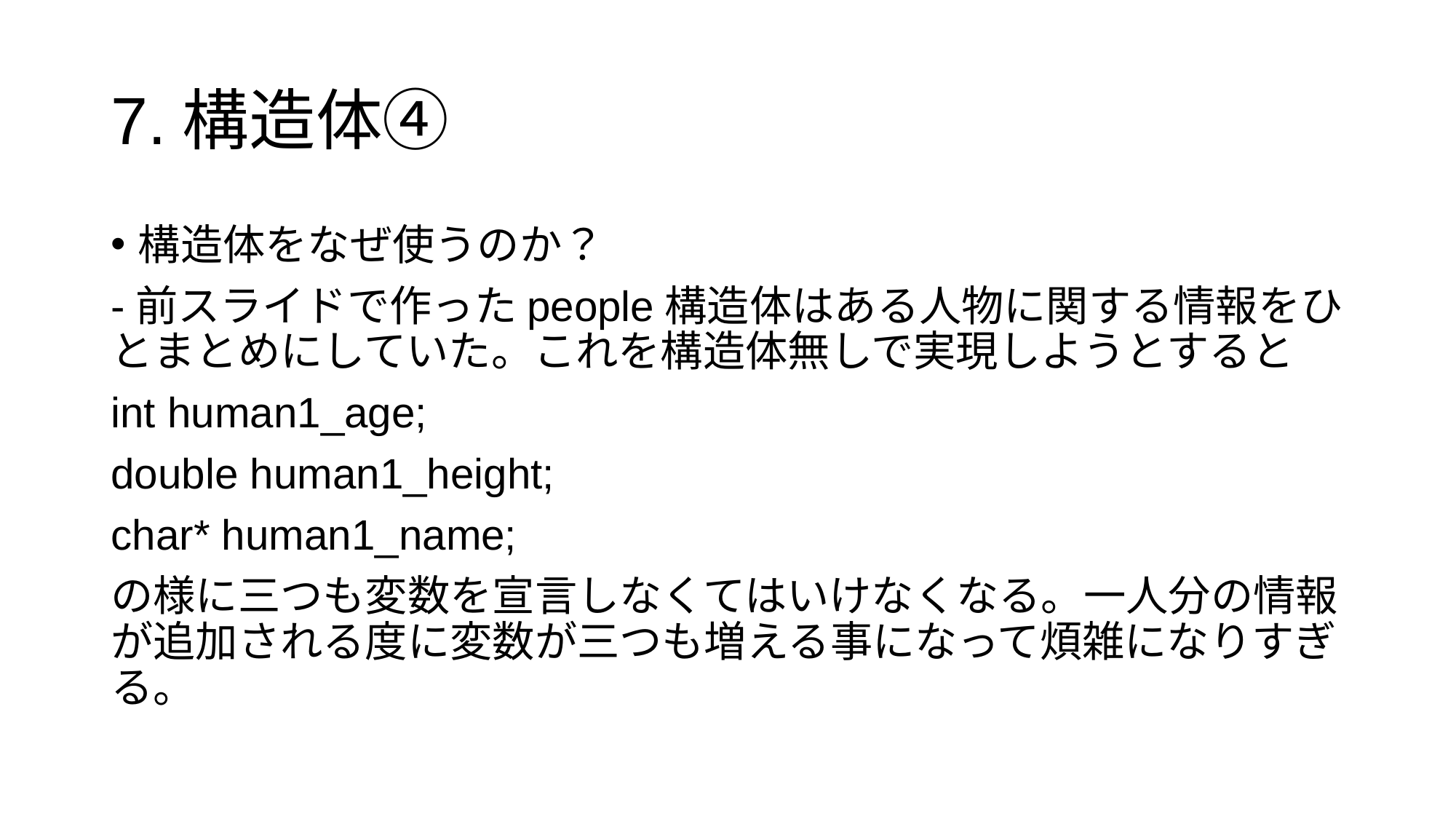

# 7.構造体④
構造体をなぜ使うのか？
-前スライドで作ったpeople構造体はある人物に関する情報をひとまとめにしていた。これを構造体無しで実現しようとすると
int human1_age;
double human1_height;
char* human1_name;
の様に三つも変数を宣言しなくてはいけなくなる。一人分の情報が追加される度に変数が三つも増える事になって煩雑になりすぎる。